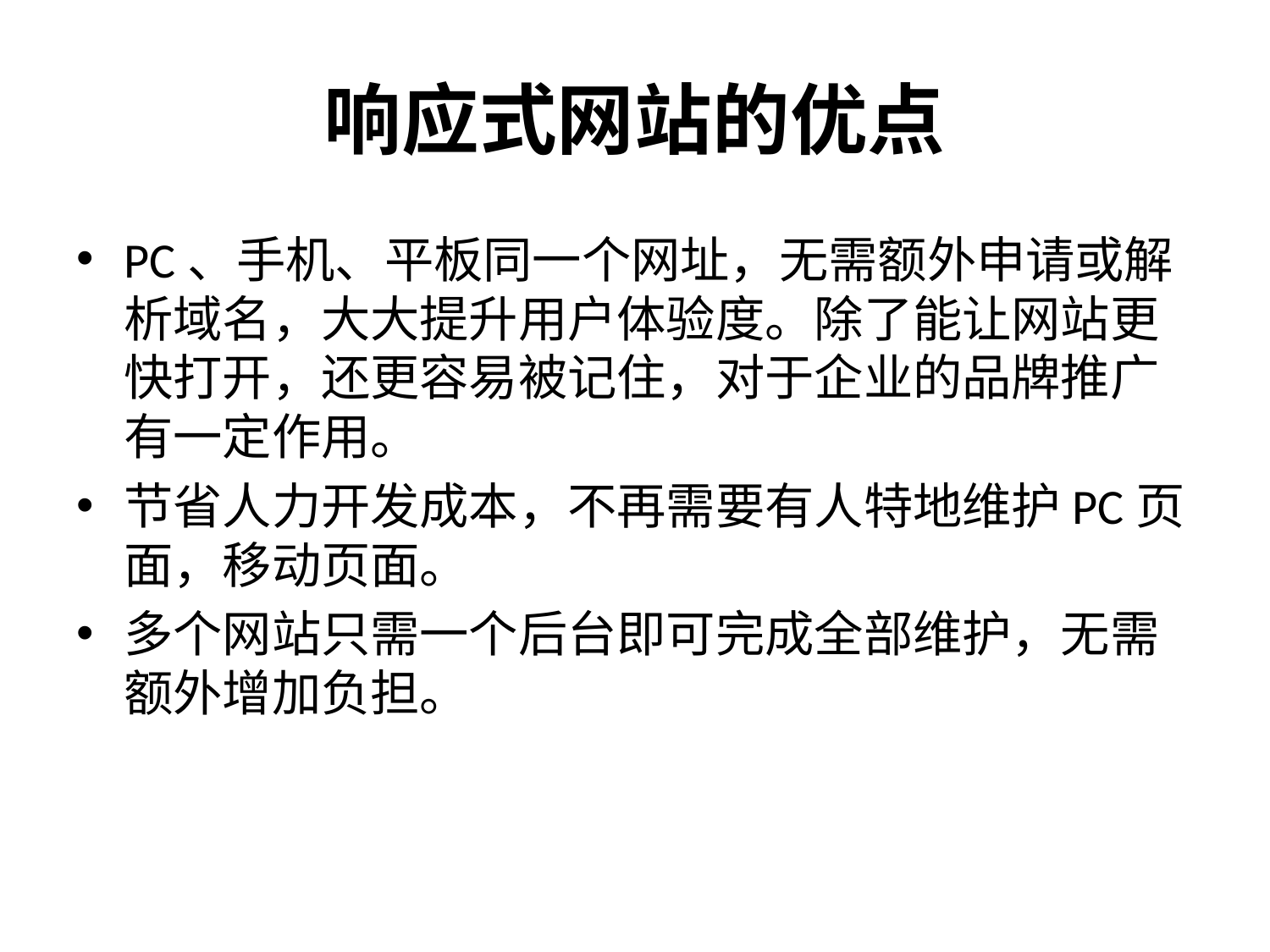

# 响应式网站的优点
PC、手机、平板同一个网址，无需额外申请或解析域名，大大提升用户体验度。除了能让网站更快打开，还更容易被记住，对于企业的品牌推广有一定作用。
节省人力开发成本，不再需要有人特地维护PC页面，移动页面。
多个网站只需一个后台即可完成全部维护，无需额外增加负担。